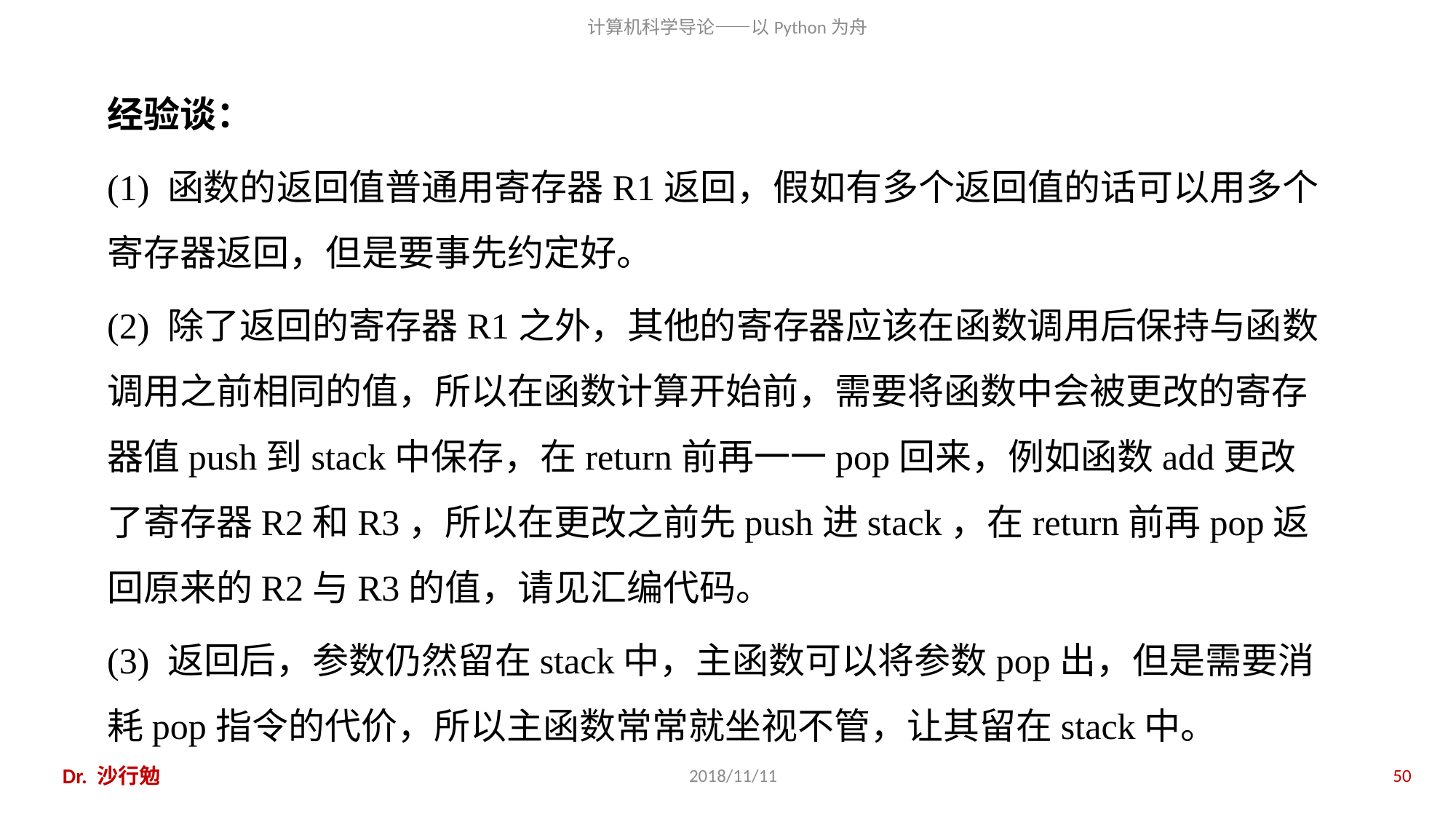

经验谈：
(1) 函数的返回值普通用寄存器R1返回，假如有多个返回值的话可以用多个寄存器返回，但是要事先约定好。
(2) 除了返回的寄存器R1之外，其他的寄存器应该在函数调用后保持与函数调用之前相同的值，所以在函数计算开始前，需要将函数中会被更改的寄存器值push到stack中保存，在return前再一一pop回来，例如函数add更改了寄存器R2和R3，所以在更改之前先push进stack，在return前再pop返回原来的R2与R3的值，请见汇编代码。
(3) 返回后，参数仍然留在stack中，主函数可以将参数pop出，但是需要消耗pop指令的代价，所以主函数常常就坐视不管，让其留在stack中。
Dr. 沙行勉
2018/11/11
50